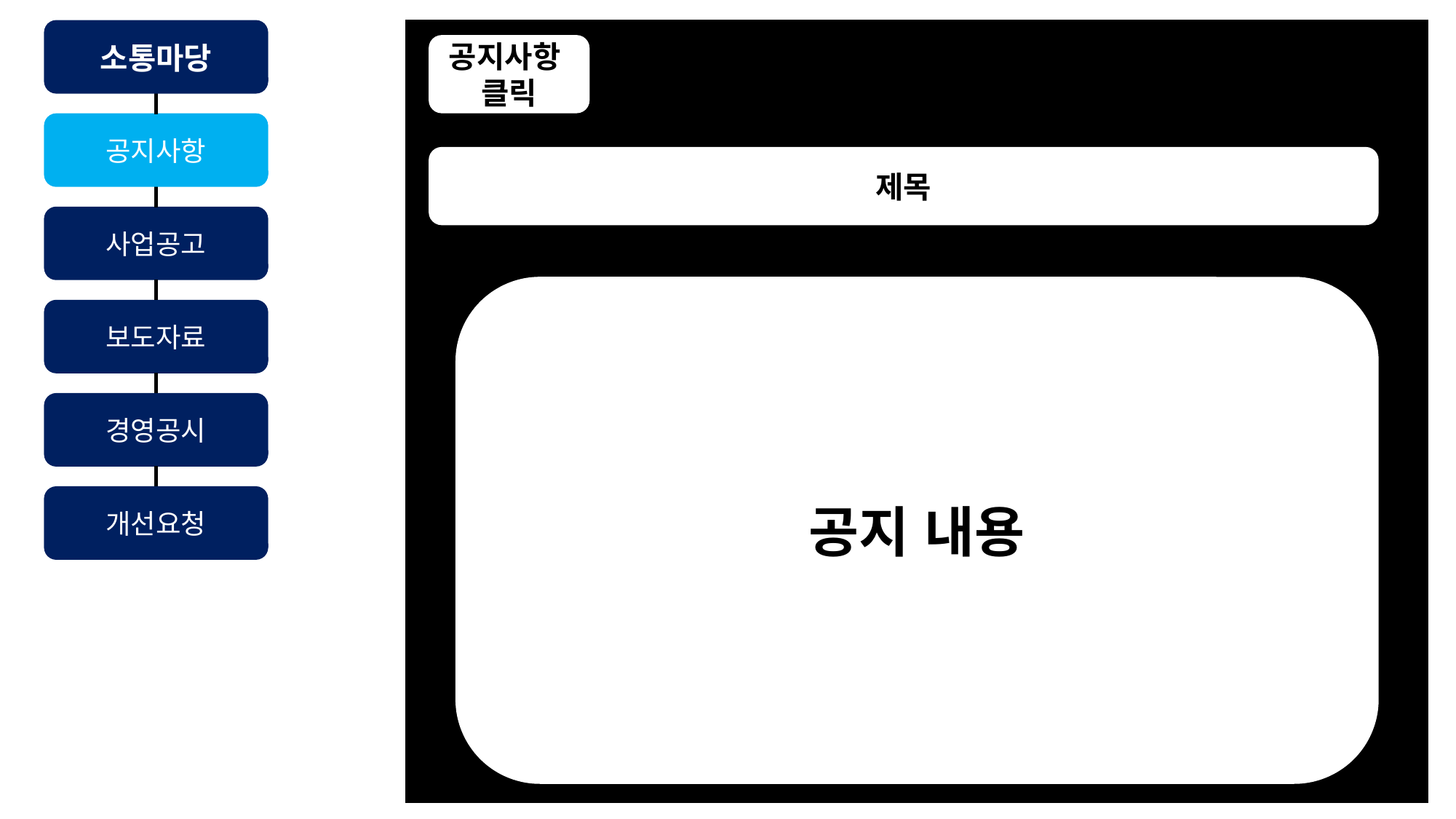

진흥원소개

소통마당
공지사항  클릭
이사장 인사말
공지사항
제목
원장 인사말
사업공고
공지 내용
비전 및 미션
보도자료
연혁
경영공시
조직도
개선요청